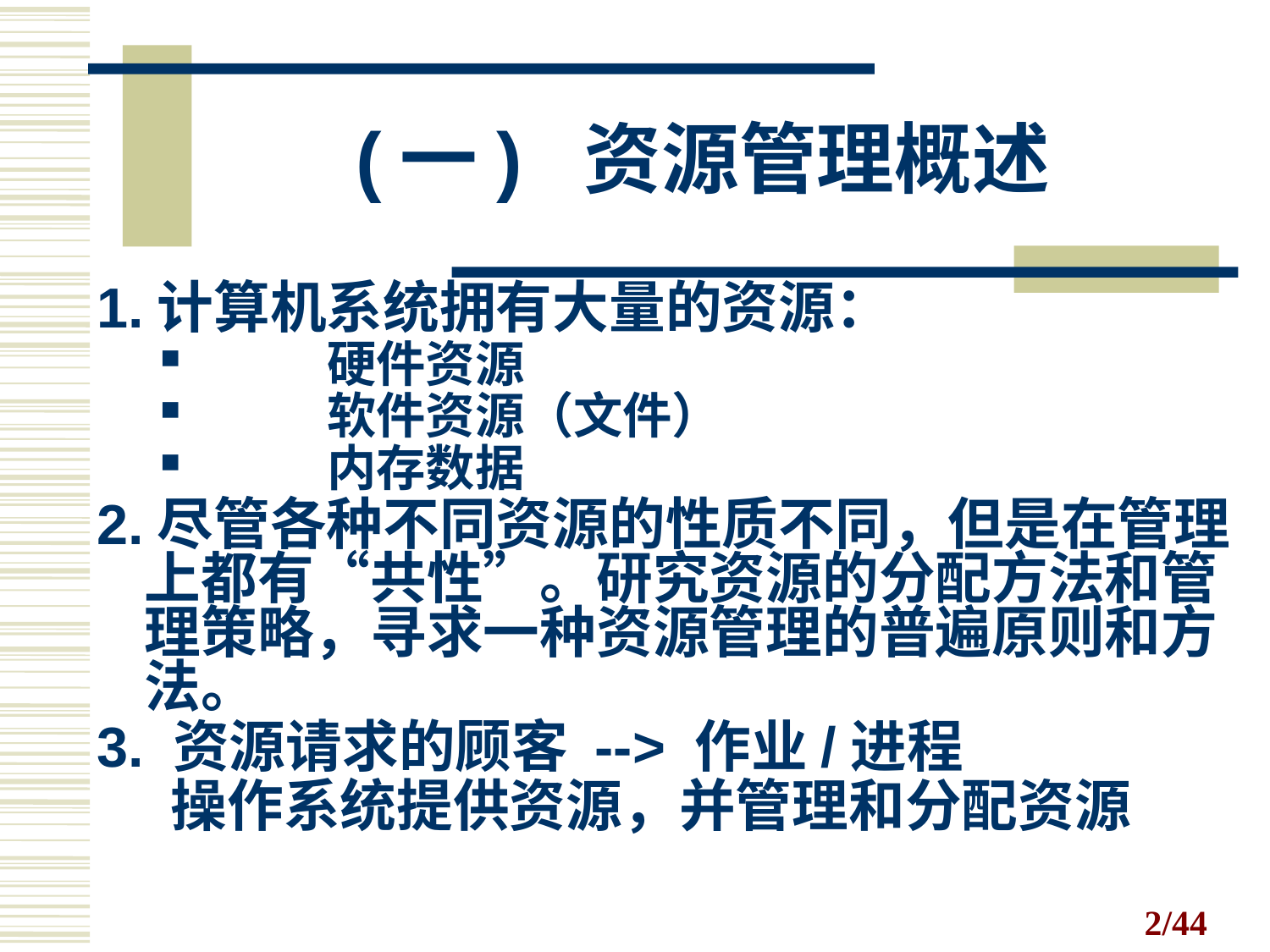

# (一)  资源管理概述
1.计算机系统拥有大量的资源：
	硬件资源
	软件资源（文件）
	内存数据
2.尽管各种不同资源的性质不同，但是在管理上都有“共性”。研究资源的分配方法和管理策略，寻求一种资源管理的普遍原则和方法。
3. 资源请求的顾客 --> 作业/进程
	 操作系统提供资源，并管理和分配资源
2/44